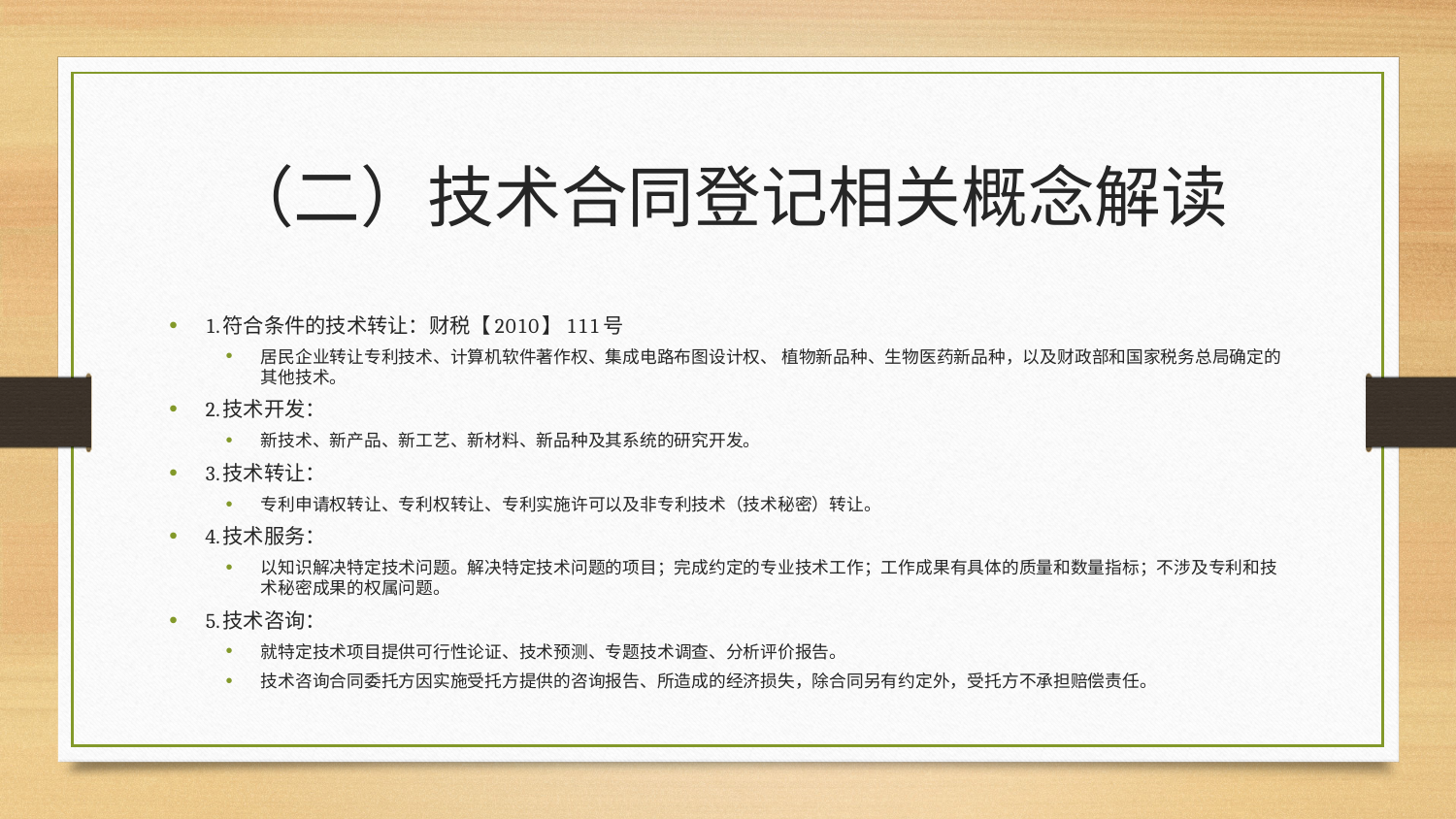

# （二）技术合同登记相关概念解读
1.符合条件的技术转让：财税【2010】111号
居民企业转让专利技术、计算机软件著作权、集成电路布图设计权、 植物新品种、生物医药新品种，以及财政部和国家税务总局确定的其他技术。
2.技术开发：
新技术、新产品、新工艺、新材料、新品种及其系统的研究开发。
3.技术转让：
专利申请权转让、专利权转让、专利实施许可以及非专利技术（技术秘密）转让。
4.技术服务：
以知识解决特定技术问题。解决特定技术问题的项目；完成约定的专业技术工作；工作成果有具体的质量和数量指标；不涉及专利和技术秘密成果的权属问题。
5.技术咨询：
就特定技术项目提供可行性论证、技术预测、专题技术调查、分析评价报告。
技术咨询合同委托方因实施受托方提供的咨询报告、所造成的经济损失，除合同另有约定外，受托方不承担赔偿责任。